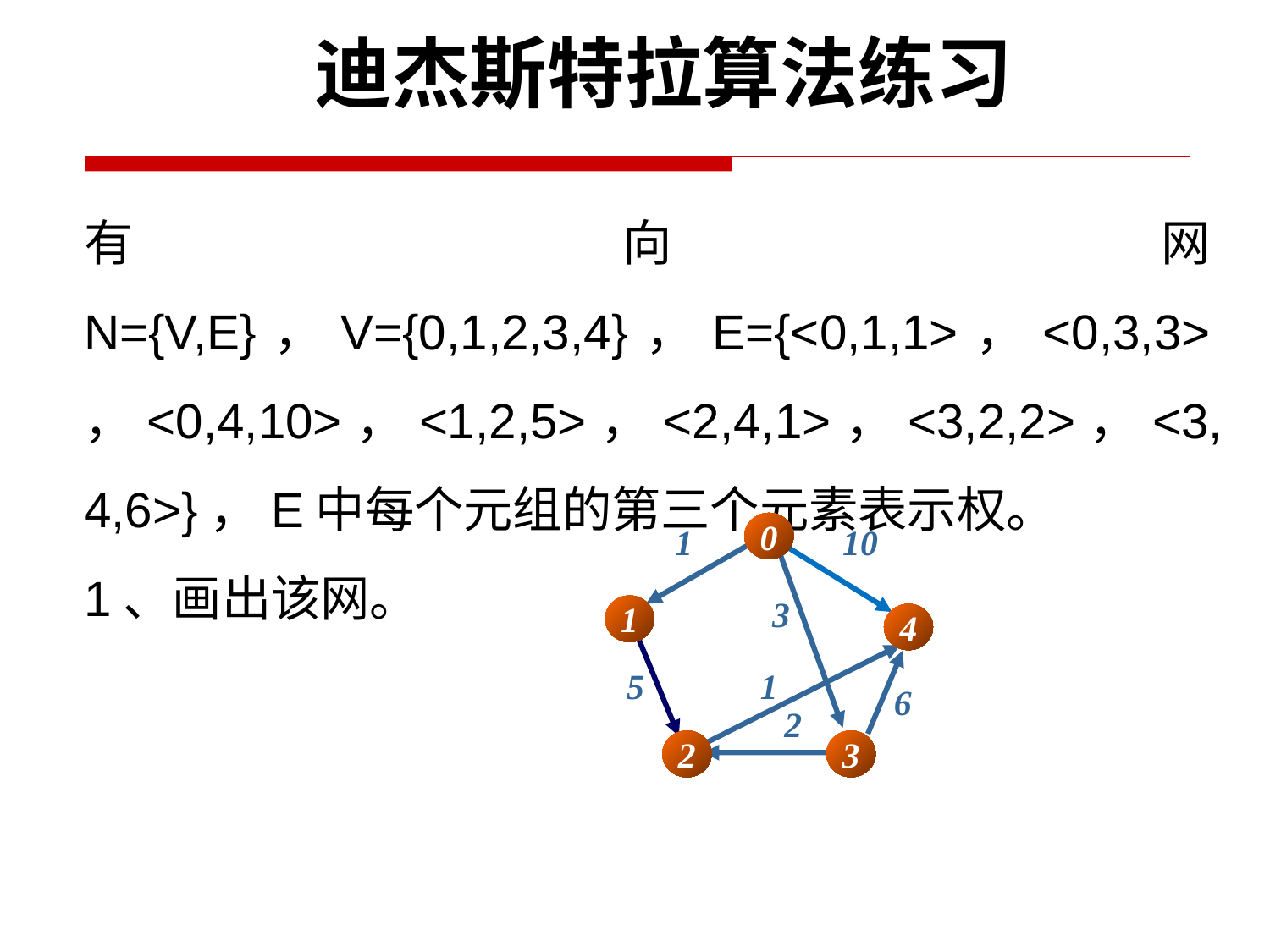

迪杰斯特拉算法练习
有向网N={V,E}，V={0,1,2,3,4}，E={<0,1,1>，<0,3,3>，<0,4,10>，<1,2,5>，<2,4,1>，<3,2,2>，<3,4,6>}，E中每个元组的第三个元素表示权。
1、画出该网。
0
1
10

3
1
4

5
1
6
2
2
3